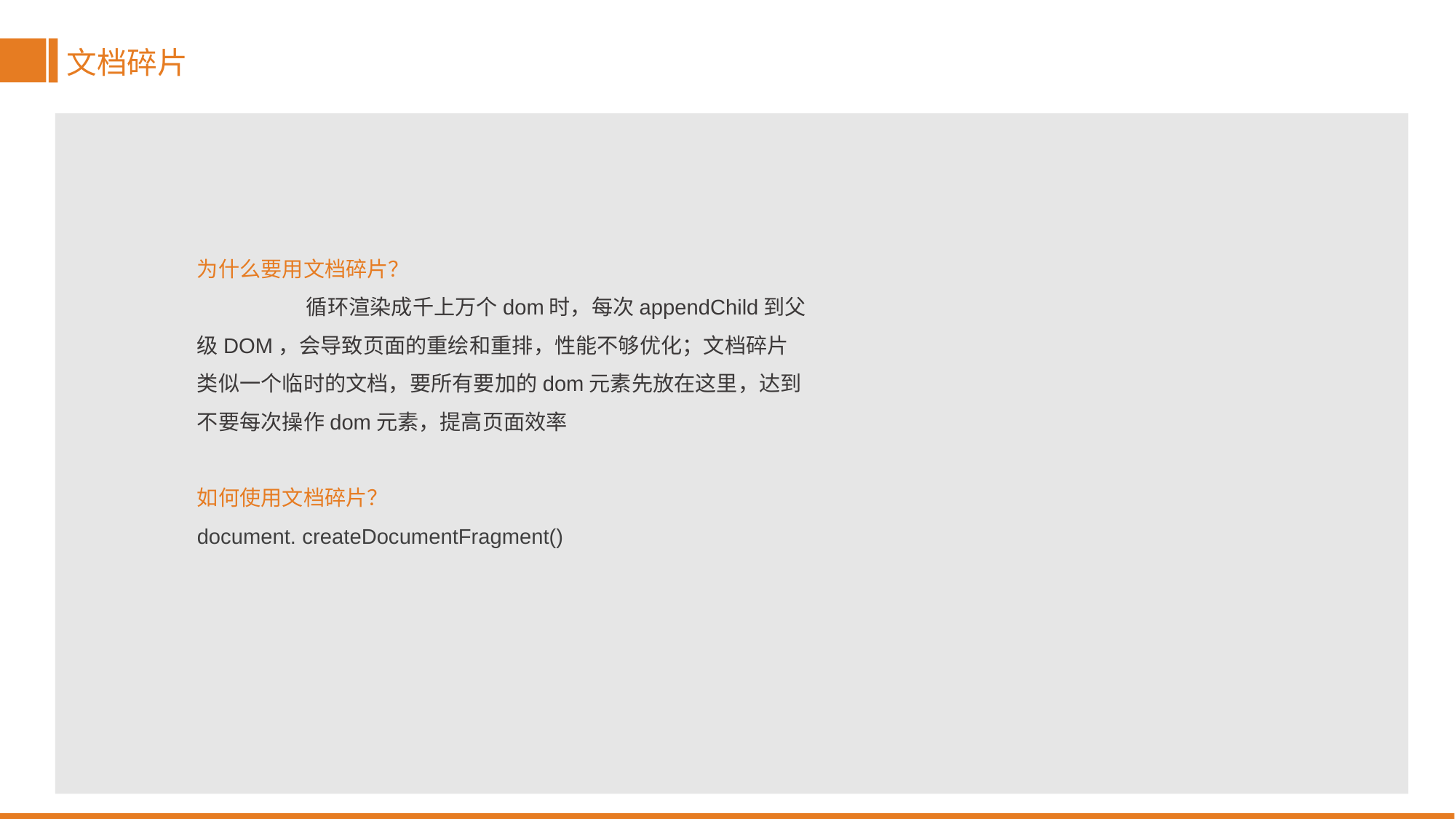

文档碎片

为什么要用文档碎片？
	循环渲染成千上万个dom时，每次appendChild到父级DOM，会导致页面的重绘和重排，性能不够优化；文档碎片类似一个临时的文档，要所有要加的dom元素先放在这里，达到不要每次操作dom元素，提高页面效率

如何使用文档碎片？
document. createDocumentFragment()